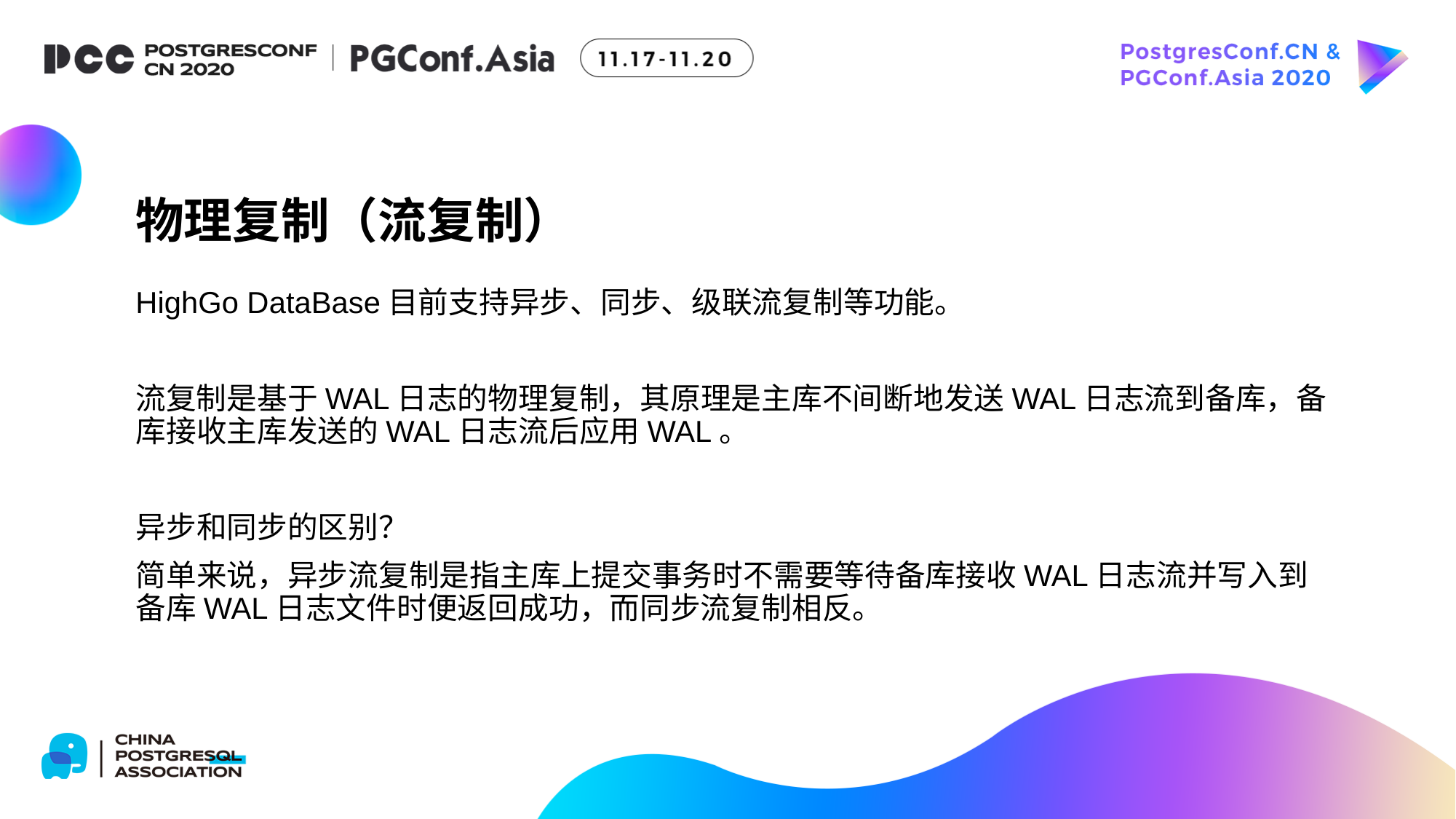

物理复制（流复制）
HighGo DataBase目前支持异步、同步、级联流复制等功能。

流复制是基于WAL日志的物理复制，其原理是主库不间断地发送WAL日志流到备库，备库接收主库发送的WAL日志流后应用WAL。

异步和同步的区别？
简单来说，异步流复制是指主库上提交事务时不需要等待备库接收WAL日志流并写入到备库WAL日志文件时便返回成功，而同步流复制相反。